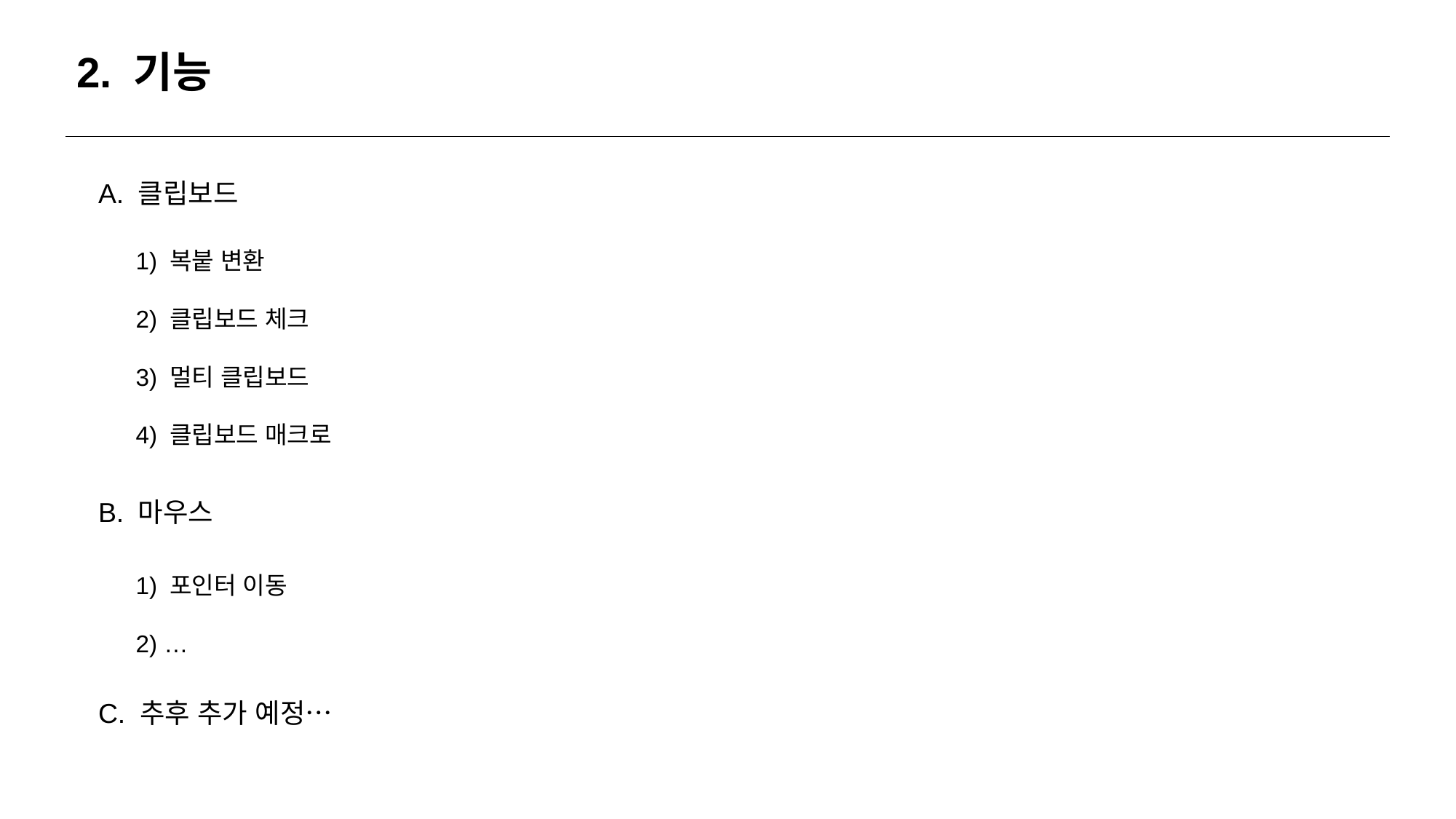

2. 기능
A. 클립보드
1) 복붙 변환

2) 클립보드 체크

3) 멀티 클립보드

4) 클립보드 매크로
B. 마우스
1) 포인터 이동

2) …
C. 추후 추가 예정…